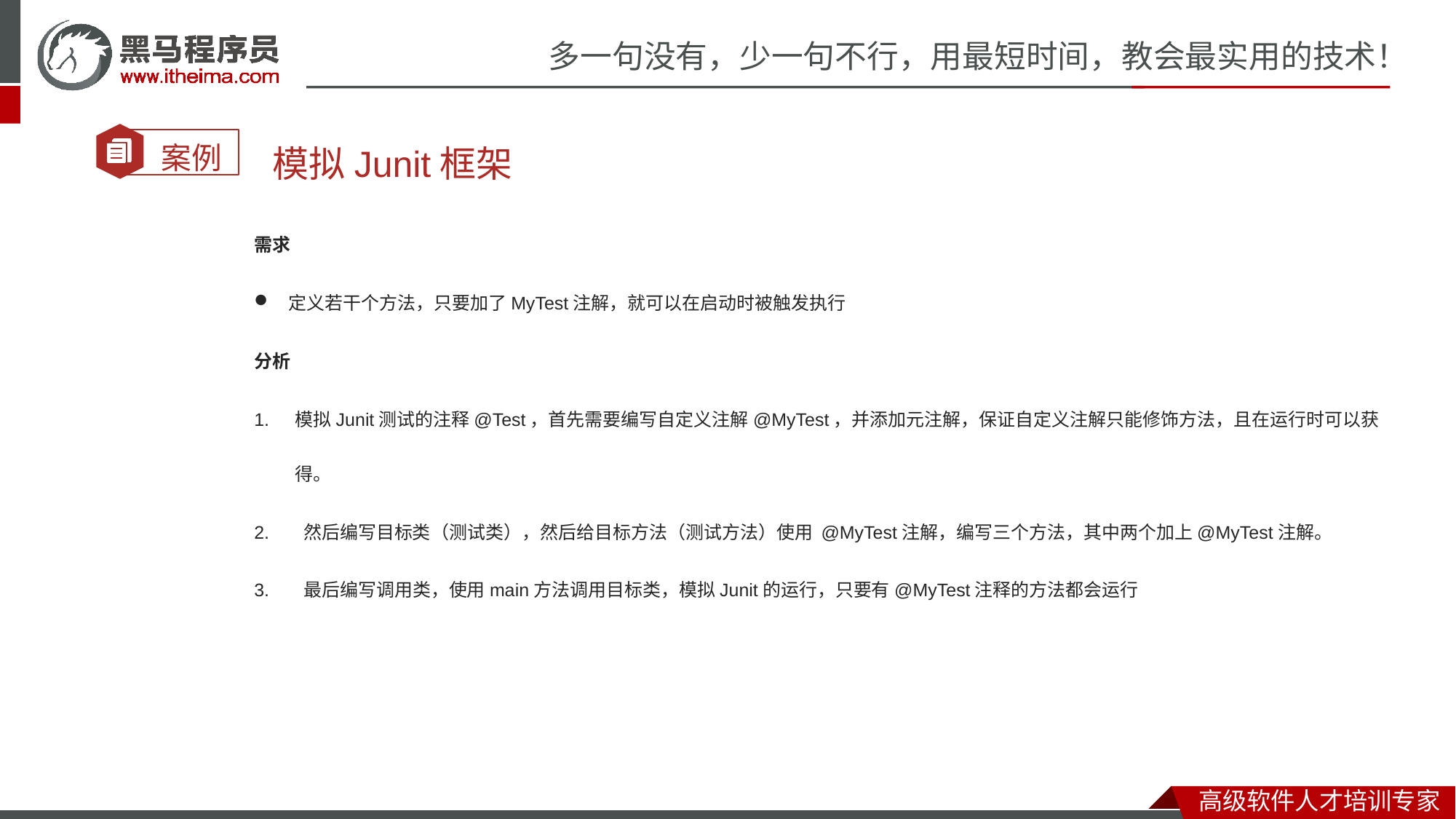

模拟Junit框架
需求
定义若干个方法，只要加了MyTest注解，就可以在启动时被触发执行
分析
模拟Junit测试的注释@Test，首先需要编写自定义注解@MyTest，并添加元注解，保证自定义注解只能修饰方法，且在运行时可以获得。
 然后编写目标类（测试类），然后给目标方法（测试方法）使用 @MyTest注解，编写三个方法，其中两个加上@MyTest注解。
 最后编写调用类，使用main方法调用目标类，模拟Junit的运行，只要有@MyTest注释的方法都会运行